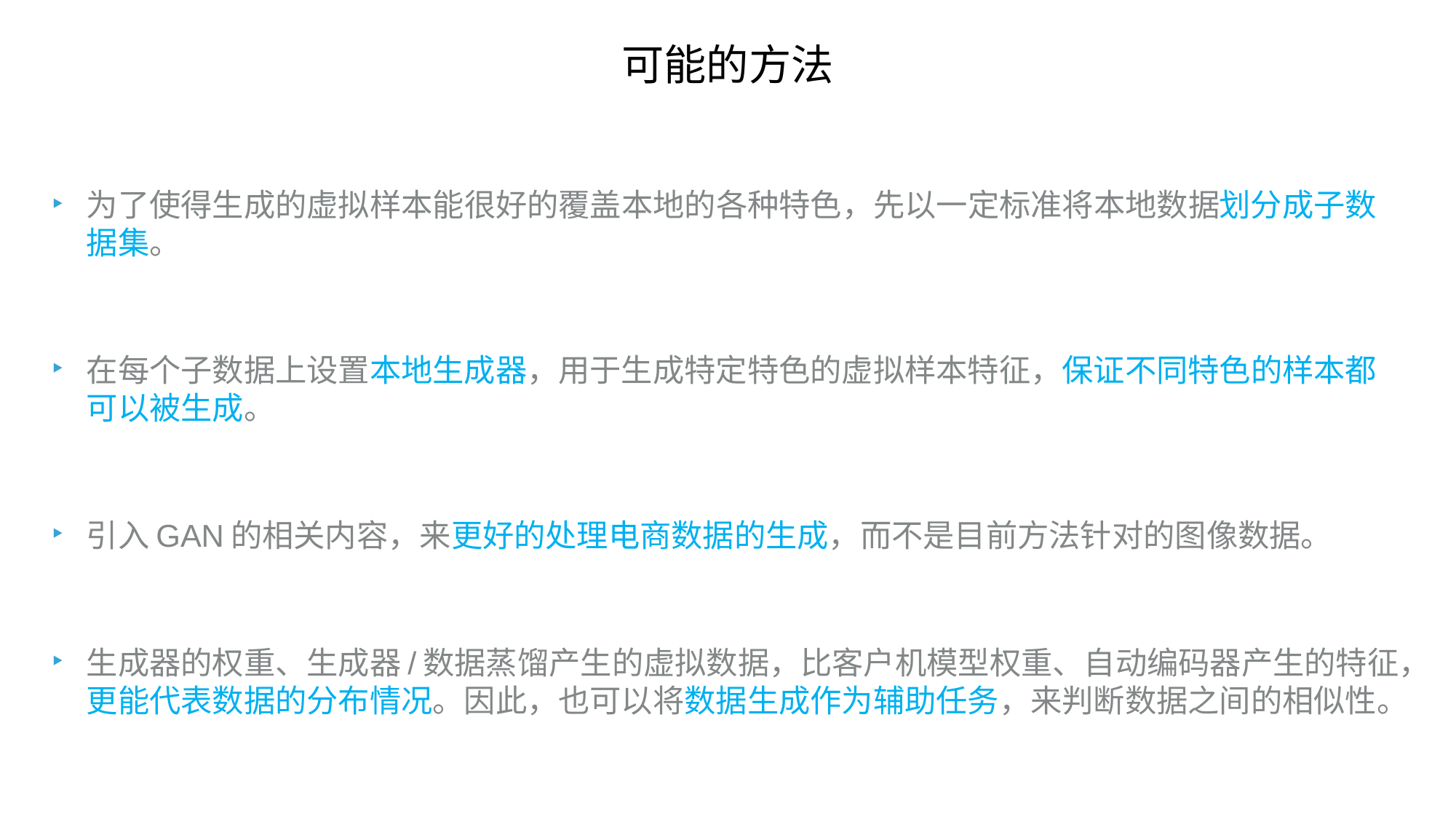

可能的方法
为了使得生成的虚拟样本能很好的覆盖本地的各种特色，先以一定标准将本地数据划分成子数据集。

在每个子数据上设置本地生成器，用于生成特定特色的虚拟样本特征，保证不同特色的样本都可以被生成。

引入GAN的相关内容，来更好的处理电商数据的生成，而不是目前方法针对的图像数据。

生成器的权重、生成器/数据蒸馏产生的虚拟数据，比客户机模型权重、自动编码器产生的特征，更能代表数据的分布情况。因此，也可以将数据生成作为辅助任务，来判断数据之间的相似性。